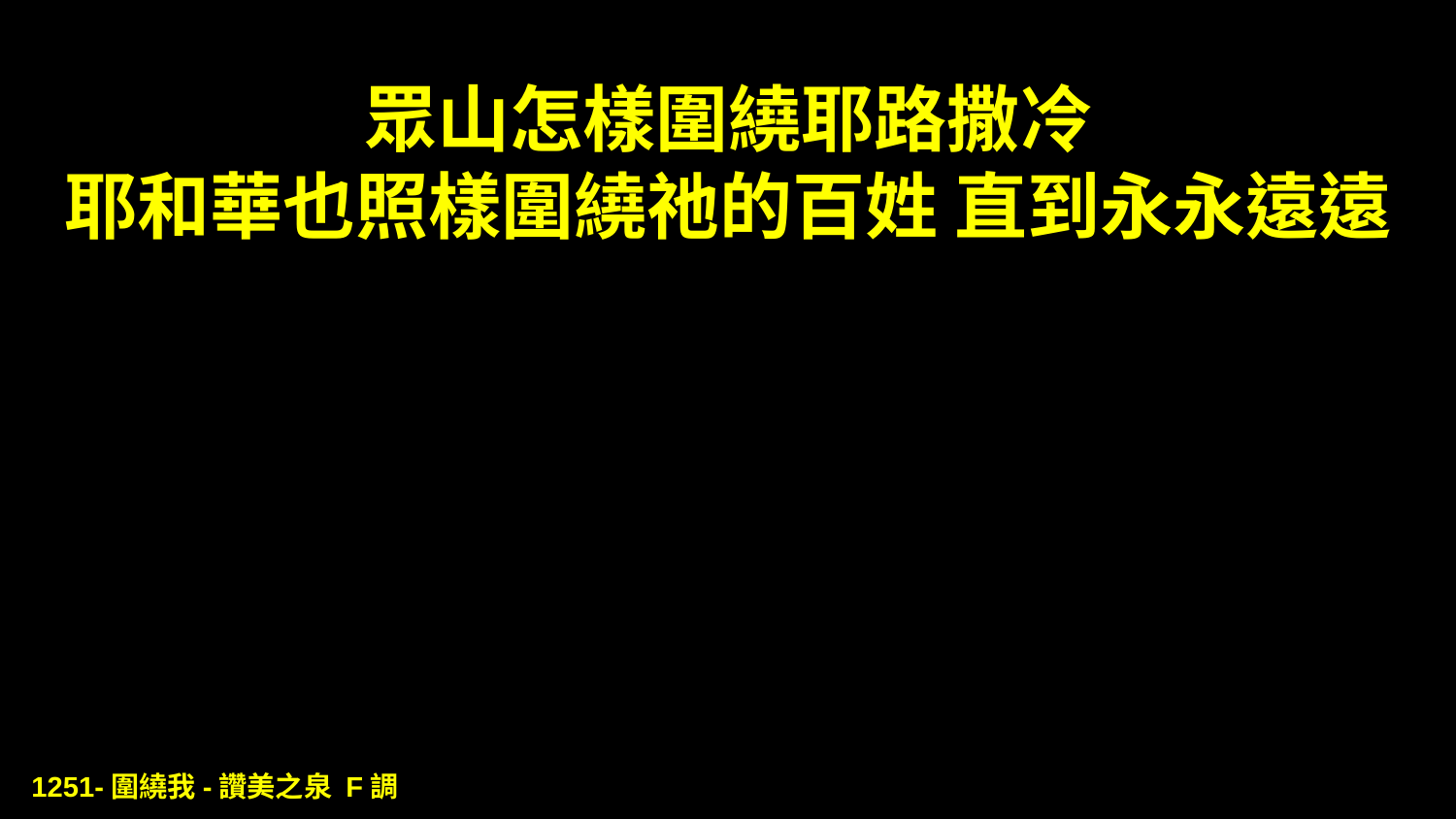

# 眾山怎樣圍繞耶路撒冷 耶和華也照樣圍繞祂的百姓 直到永永遠遠
1251-圍繞我-讚美之泉 F調